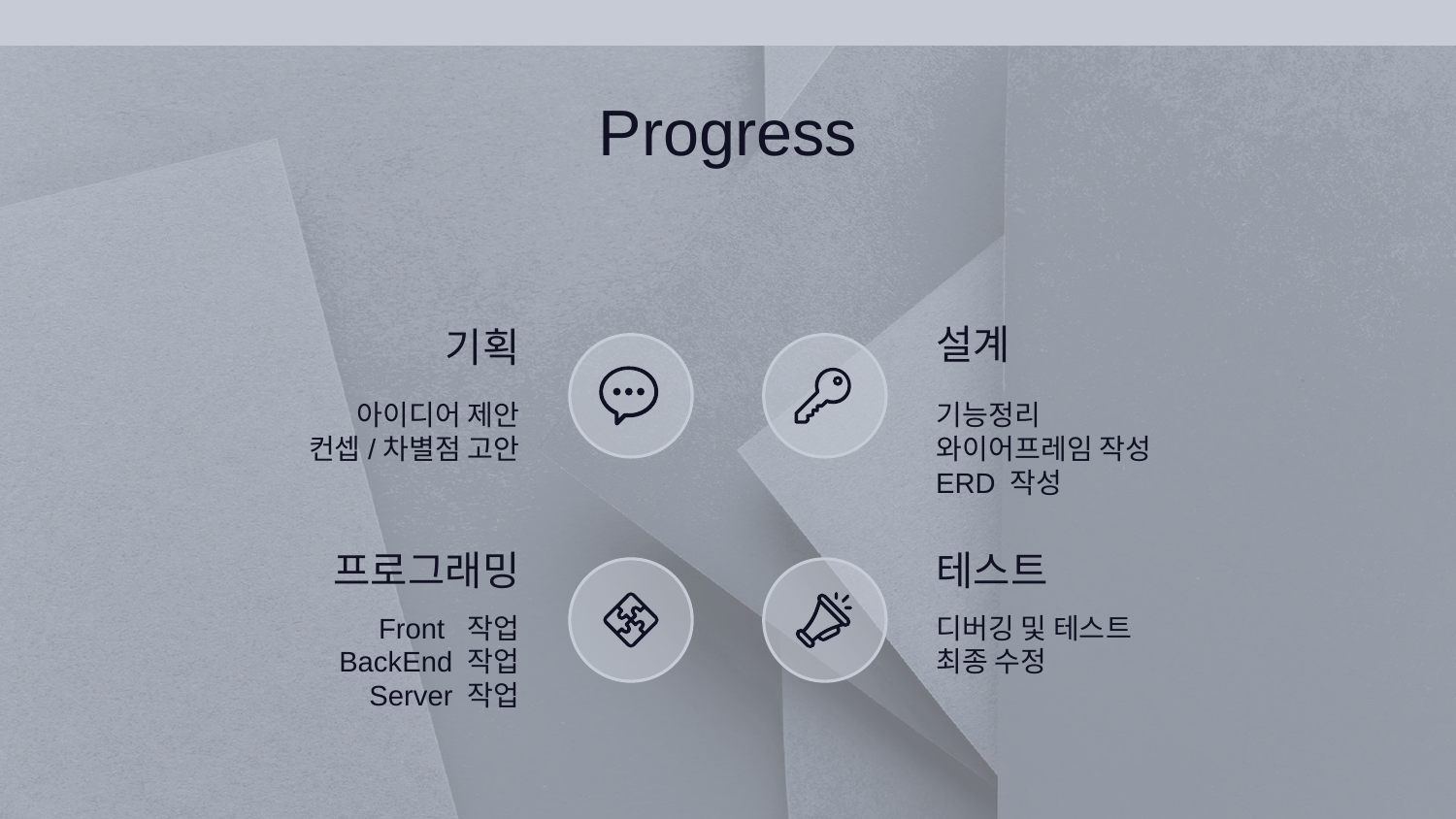

# Progress
설계
기획

기능정리
와이어프레임 작성
ERD 작성
아이디어 제안
컨셉/차별점 고안

테스트
프로그래밍

디버깅 및 테스트
최종 수정
Front  작업
BackEnd 작업
Server 작업